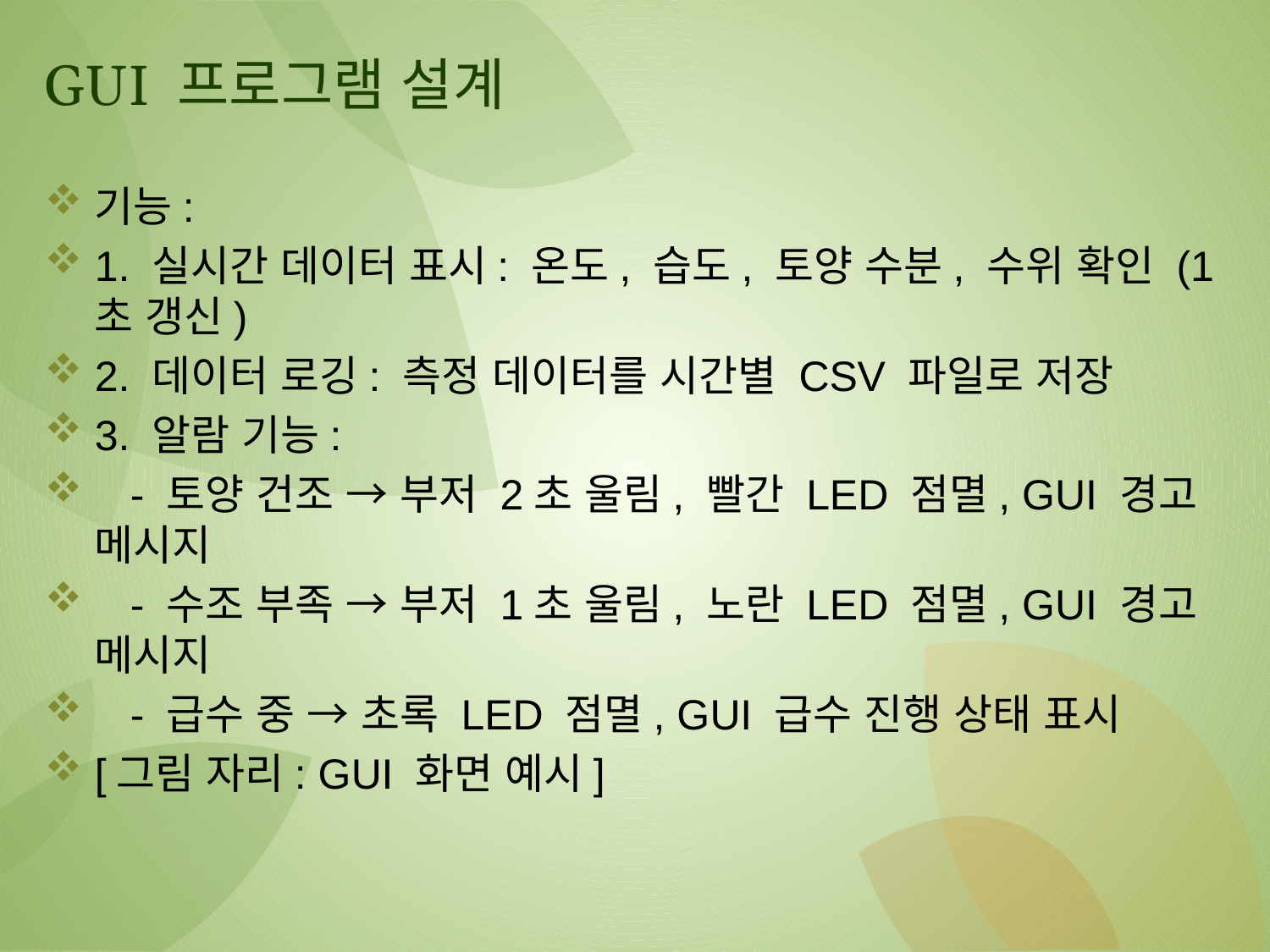

# GUI 프로그램 설계
기능:
1. 실시간 데이터 표시: 온도, 습도, 토양 수분, 수위 확인 (1초 갱신)
2. 데이터 로깅: 측정 데이터를 시간별 CSV 파일로 저장
3. 알람 기능:
   - 토양 건조 → 부저 2초 울림, 빨간 LED 점멸, GUI 경고 메시지
   - 수조 부족 → 부저 1초 울림, 노란 LED 점멸, GUI 경고 메시지
   - 급수 중 → 초록 LED 점멸, GUI 급수 진행 상태 표시
[그림 자리: GUI 화면 예시]